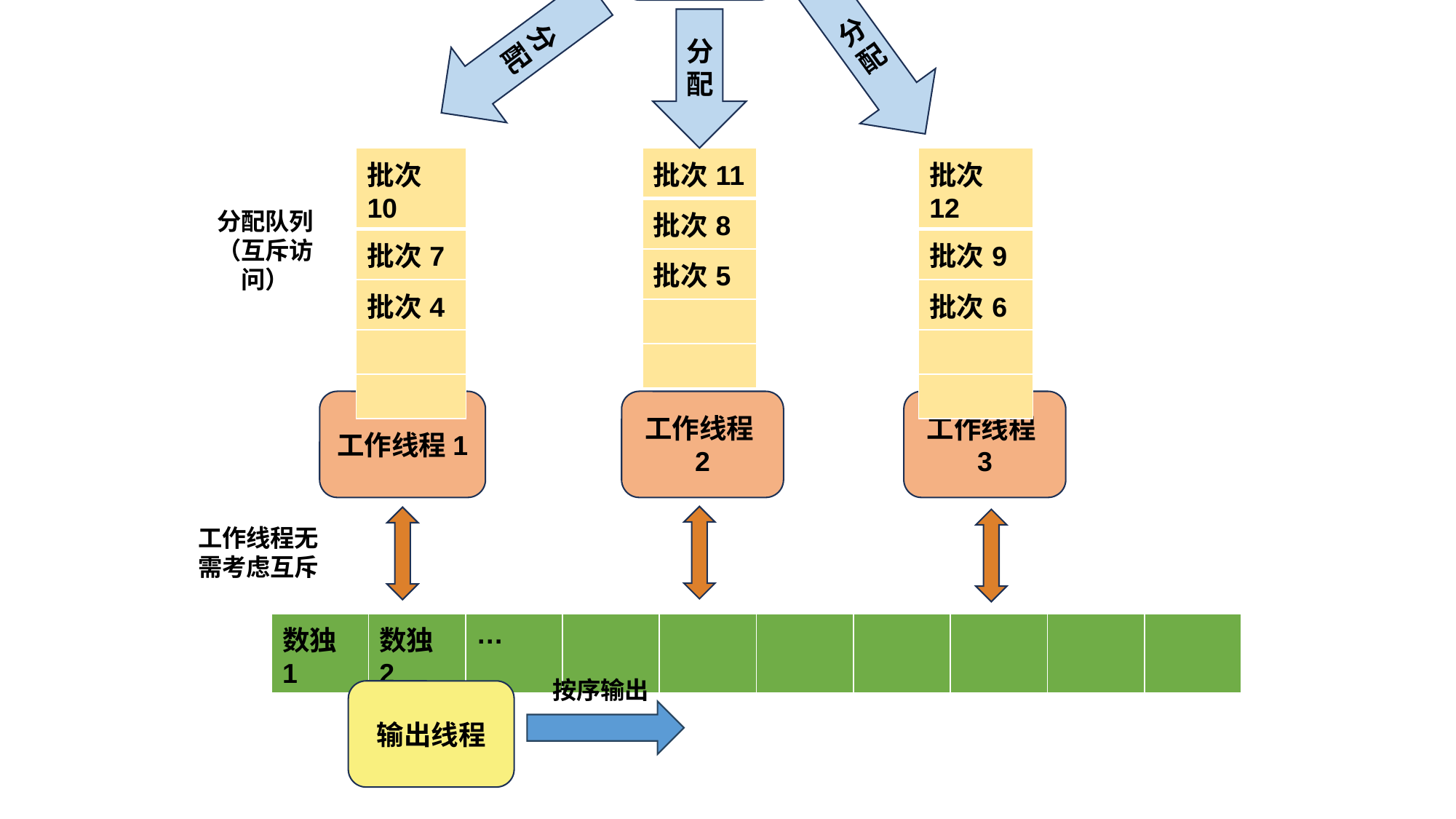

输入线程
分配
分配
分配
| 批次10 |
| --- |
| 批次7 |
| 批次4 |
|  |
|  |
| 批次11 |
| --- |
| 批次8 |
| 批次5 |
|  |
|  |
| 批次12 |
| --- |
| 批次9 |
| 批次6 |
|  |
|  |
分配队列
（互斥访问）
工作线程1
工作线程2
工作线程3

工作线程无需考虑互斥
| 数独1 | 数独2 | … |  |  |  |  |  |  |  |
| --- | --- | --- | --- | --- | --- | --- | --- | --- | --- |
按序输出
输出线程